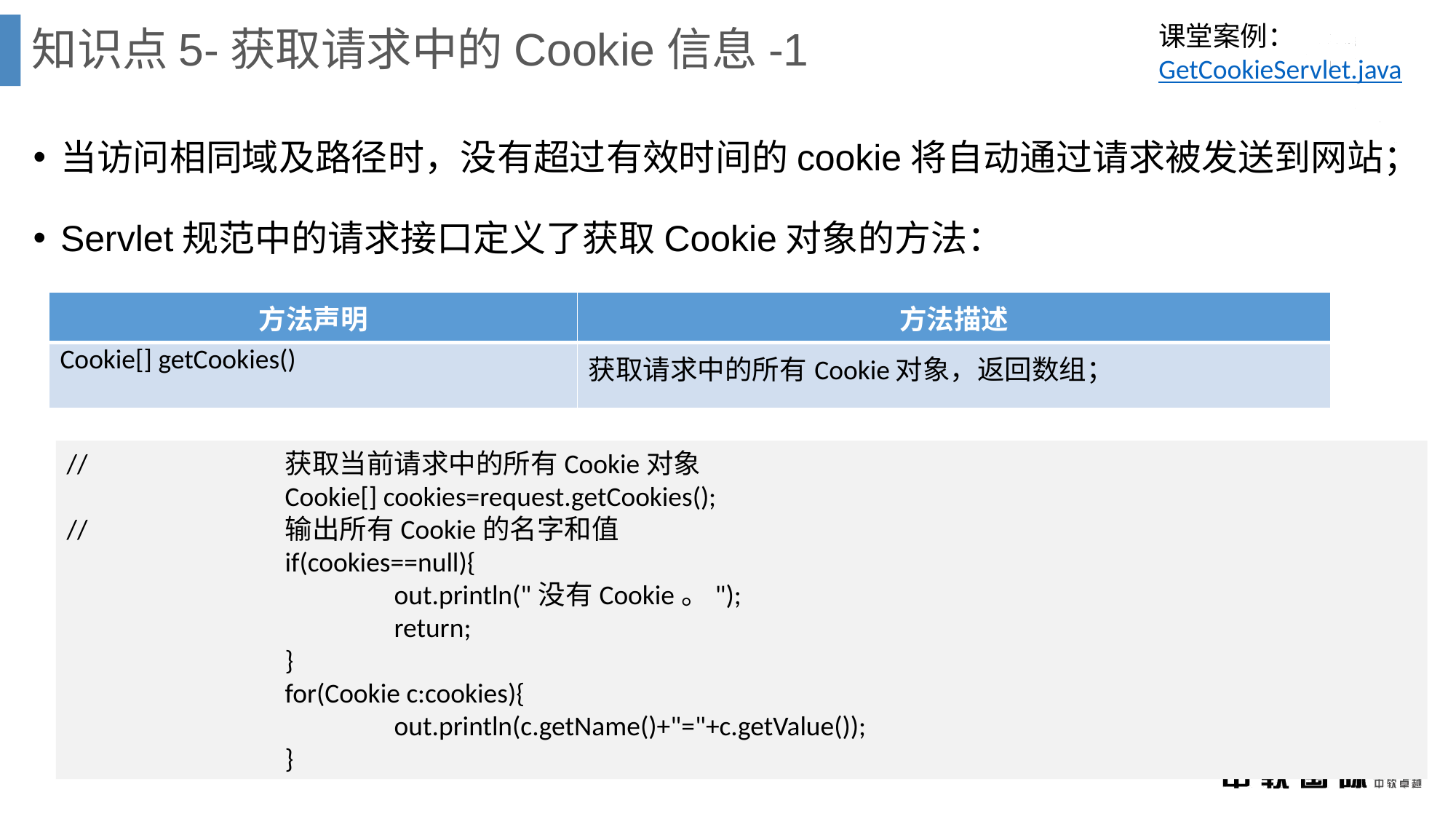

# 知识点5-获取请求中的Cookie信息-1
课堂案例：GetCookieServlet.java
当访问相同域及路径时，没有超过有效时间的cookie将自动通过请求被发送到网站；
Servlet规范中的请求接口定义了获取Cookie对象的方法：

| 方法声明 | 方法描述 |
| --- | --- |
| Cookie[] getCookies() | 获取请求中的所有Cookie对象，返回数组； |
//		获取当前请求中的所有Cookie对象
		Cookie[] cookies=request.getCookies();
//		输出所有Cookie的名字和值
		if(cookies==null){
			out.println("没有Cookie。");
			return;
		}
		for(Cookie c:cookies){
			out.println(c.getName()+"="+c.getValue());
		}